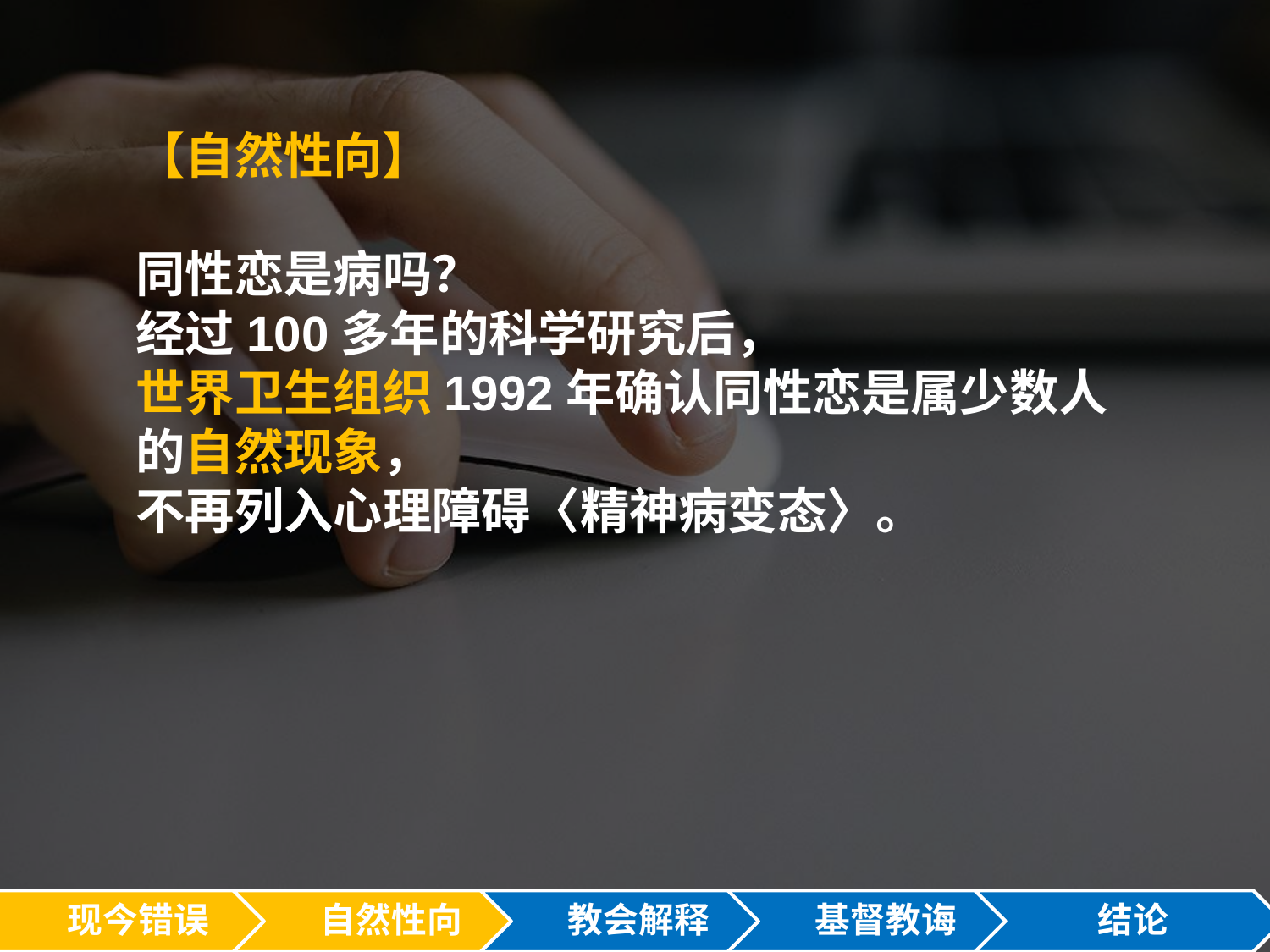

【自然性向】

同性恋是病吗？
经过100多年的科学研究后，
世界卫生组织1992年确认同性恋是属少数人的自然现象，
不再列入心理障碍〈精神病变态〉。

现今错误
自然性向
教会解释
基督教诲
结论